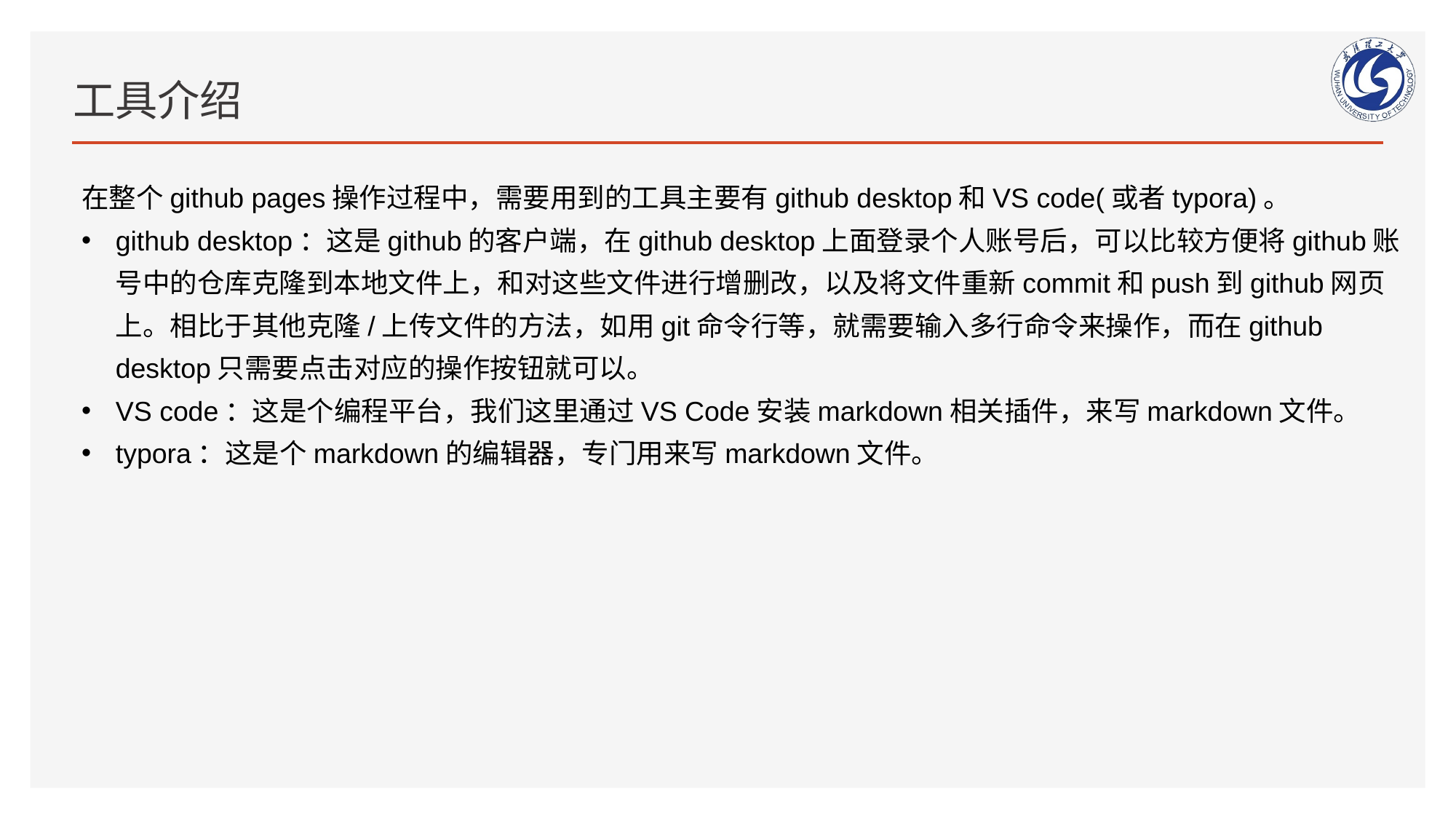

# 工具介绍
在整个github pages操作过程中，需要用到的工具主要有github desktop和VS code(或者typora)。
github desktop：这是github的客户端，在github desktop上面登录个人账号后，可以比较方便将github账号中的仓库克隆到本地文件上，和对这些文件进行增删改，以及将文件重新commit和push到github网页上。相比于其他克隆/上传文件的方法，如用git命令行等，就需要输入多行命令来操作，而在github desktop只需要点击对应的操作按钮就可以。
VS code：这是个编程平台，我们这里通过VS Code安装markdown相关插件，来写markdown文件。
typora：这是个markdown的编辑器，专门用来写markdown文件。